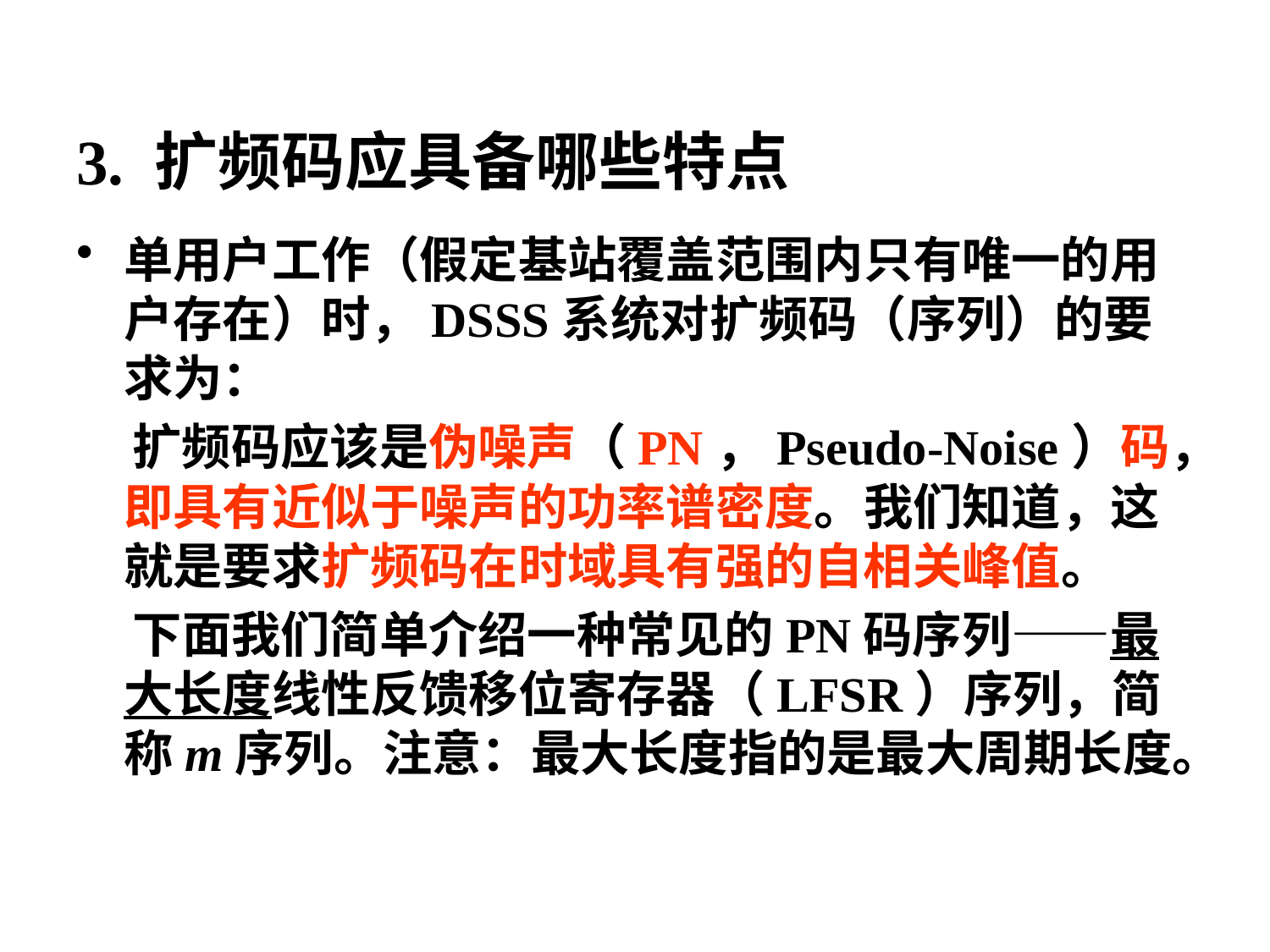

# 3. 扩频码应具备哪些特点
单用户工作（假定基站覆盖范围内只有唯一的用户存在）时，DSSS系统对扩频码（序列）的要求为：
    扩频码应该是伪噪声（PN，Pseudo-Noise）码，即具有近似于噪声的功率谱密度。我们知道，这就是要求扩频码在时域具有强的自相关峰值。
    下面我们简单介绍一种常见的PN码序列——最大长度线性反馈移位寄存器（LFSR）序列，简称m序列。注意：最大长度指的是最大周期长度。